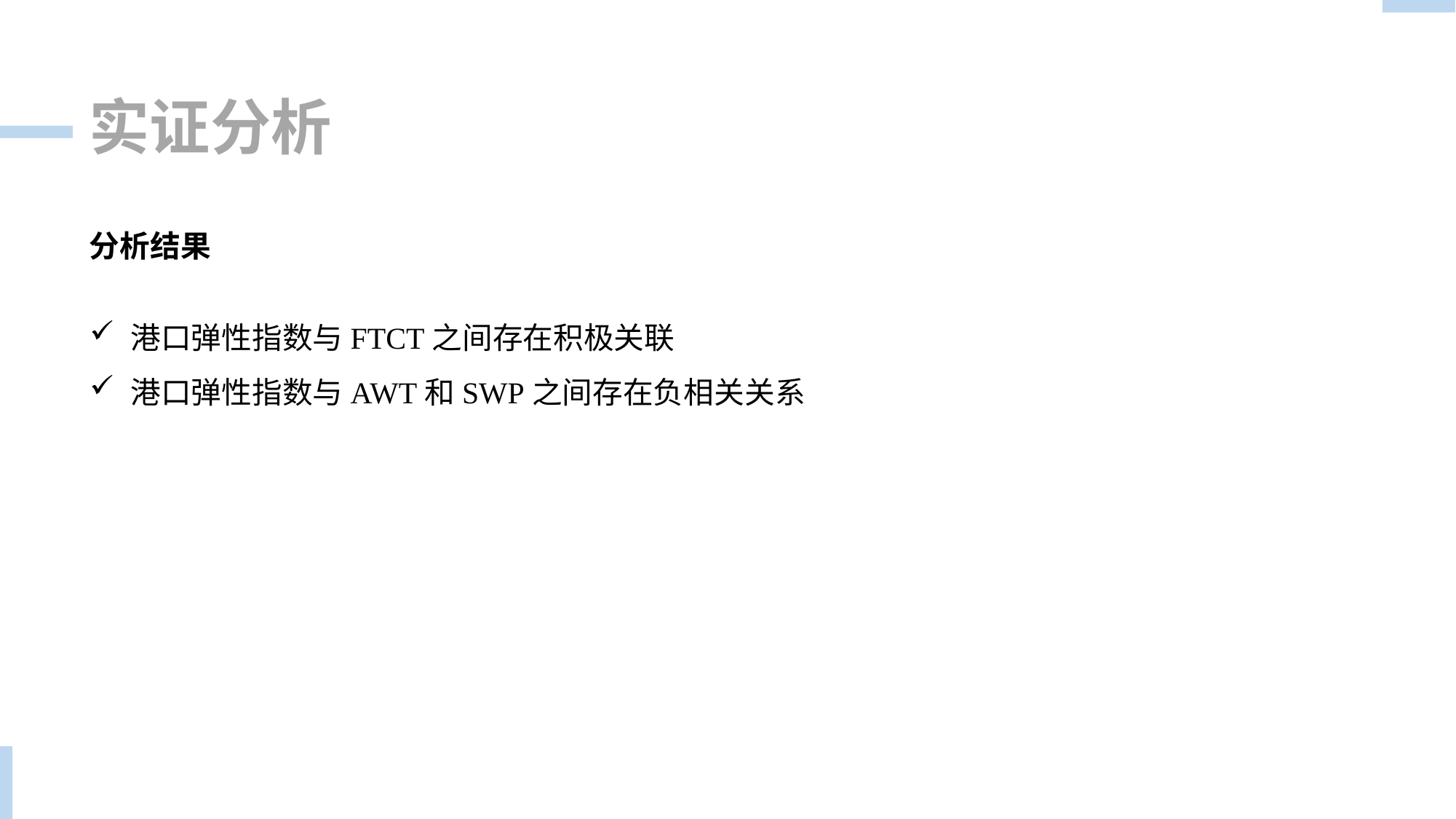

实证分析
分析结果
港口弹性指数与FTCT之间存在积极关联
港口弹性指数与AWT和SWP之间存在负相关关系